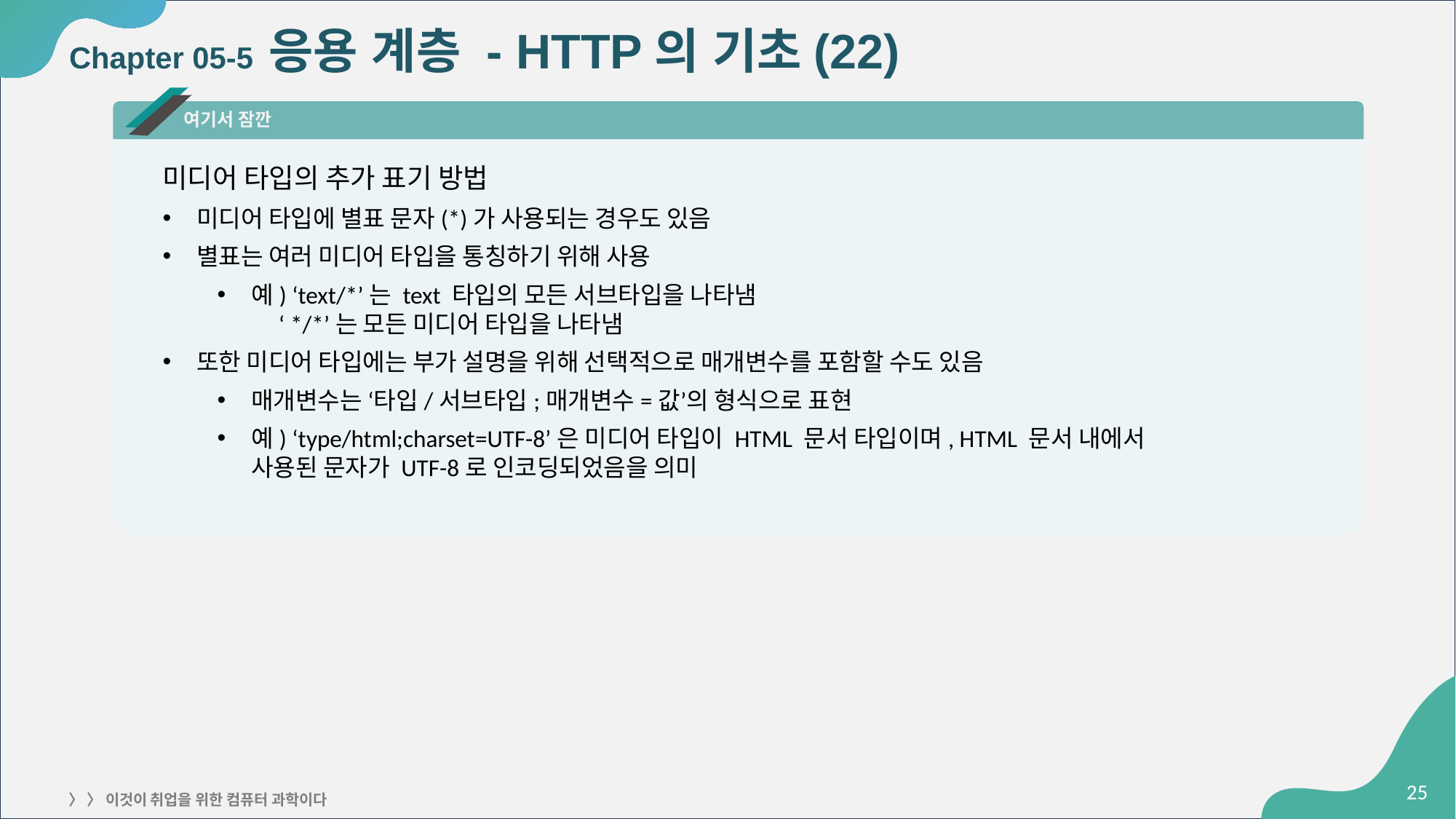

# Chapter 05-5 응용 계층 - HTTP의 기초(22)

여기서 잠깐

미디어 타입의 추가 표기 방법
미디어 타입에 별표 문자(*)가 사용되는 경우도 있음
별표는 여러 미디어 타입을 통칭하기 위해 사용
예) ‘text/*’는 text 타입의 모든 서브타입을 나타냄
     ‘*/*’는 모든 미디어 타입을 나타냄
또한 미디어 타입에는 부가 설명을 위해 선택적으로 매개변수를 포함할 수도 있음
매개변수는 ‘타입/서브타입;매개변수=값’의 형식으로 표현
예) ‘type/html;charset=UTF-8’은 미디어 타입이 HTML 문서 타입이며, HTML 문서 내에서
사용된 문자가 UTF-8로 인코딩되었음을 의미
25
〉 〉 이것이 취업을 위한 컴퓨터 과학이다